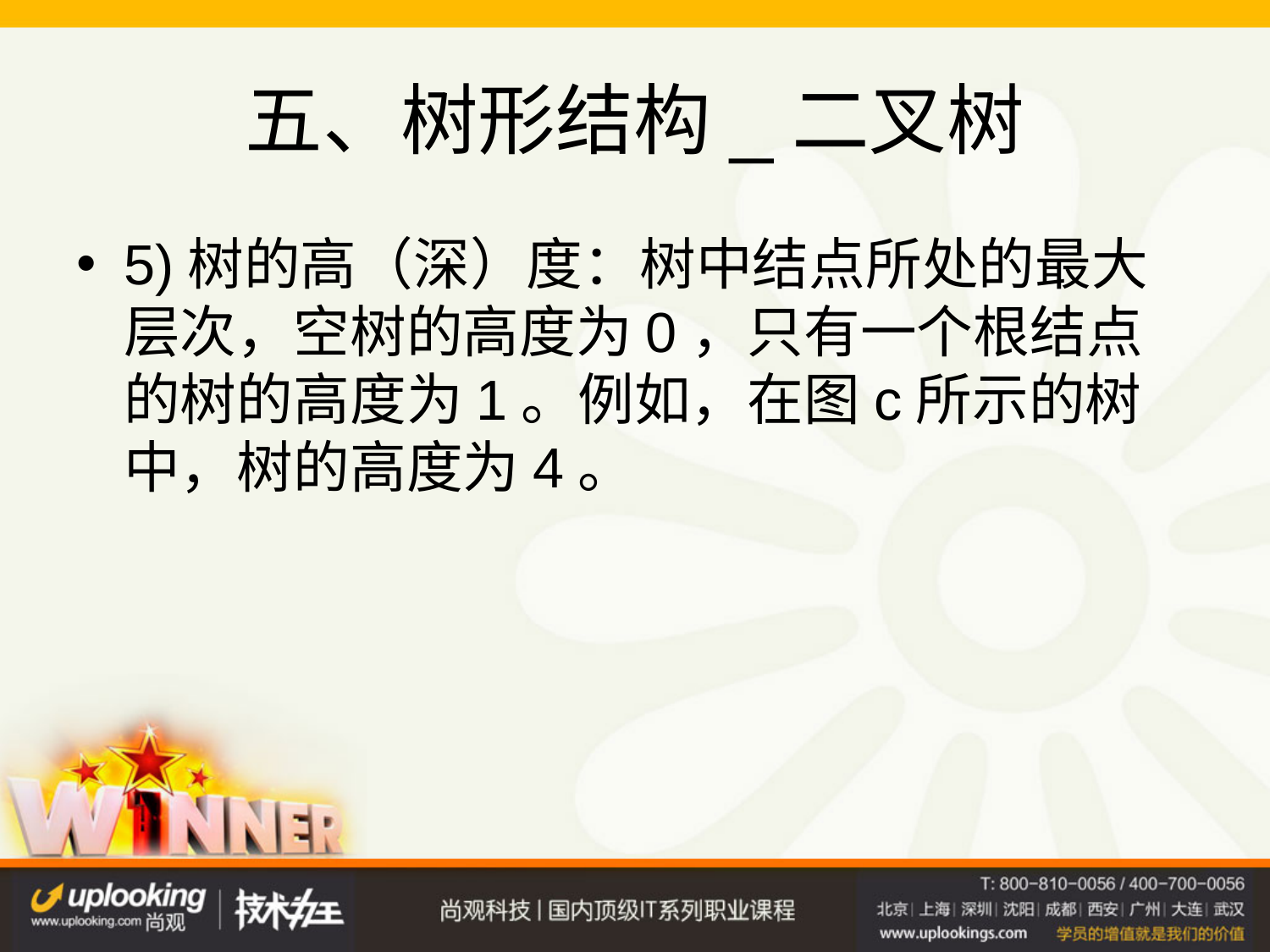

# 五、树形结构_二叉树
5)树的高（深）度：树中结点所处的最大层次，空树的高度为0，只有一个根结点的树的高度为1。例如，在图c所示的树中，树的高度为4。